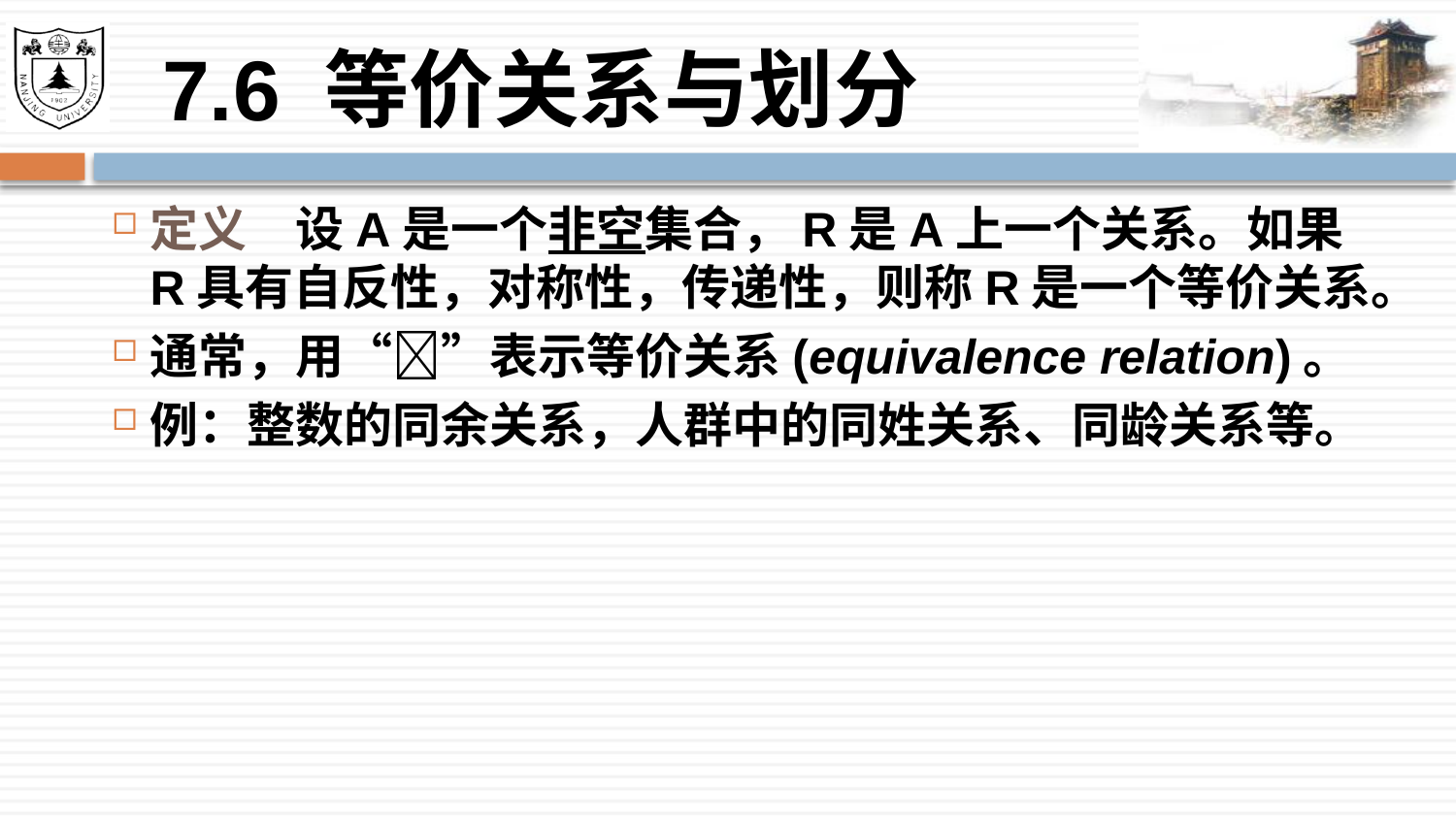

# 7.6 等价关系与划分
定义　设A是一个非空集合，R是A上一个关系。如果R具有自反性，对称性，传递性，则称R是一个等价关系。
通常，用“≅”表示等价关系(equivalence relation)。
例：整数的同余关系，人群中的同姓关系、同龄关系等。